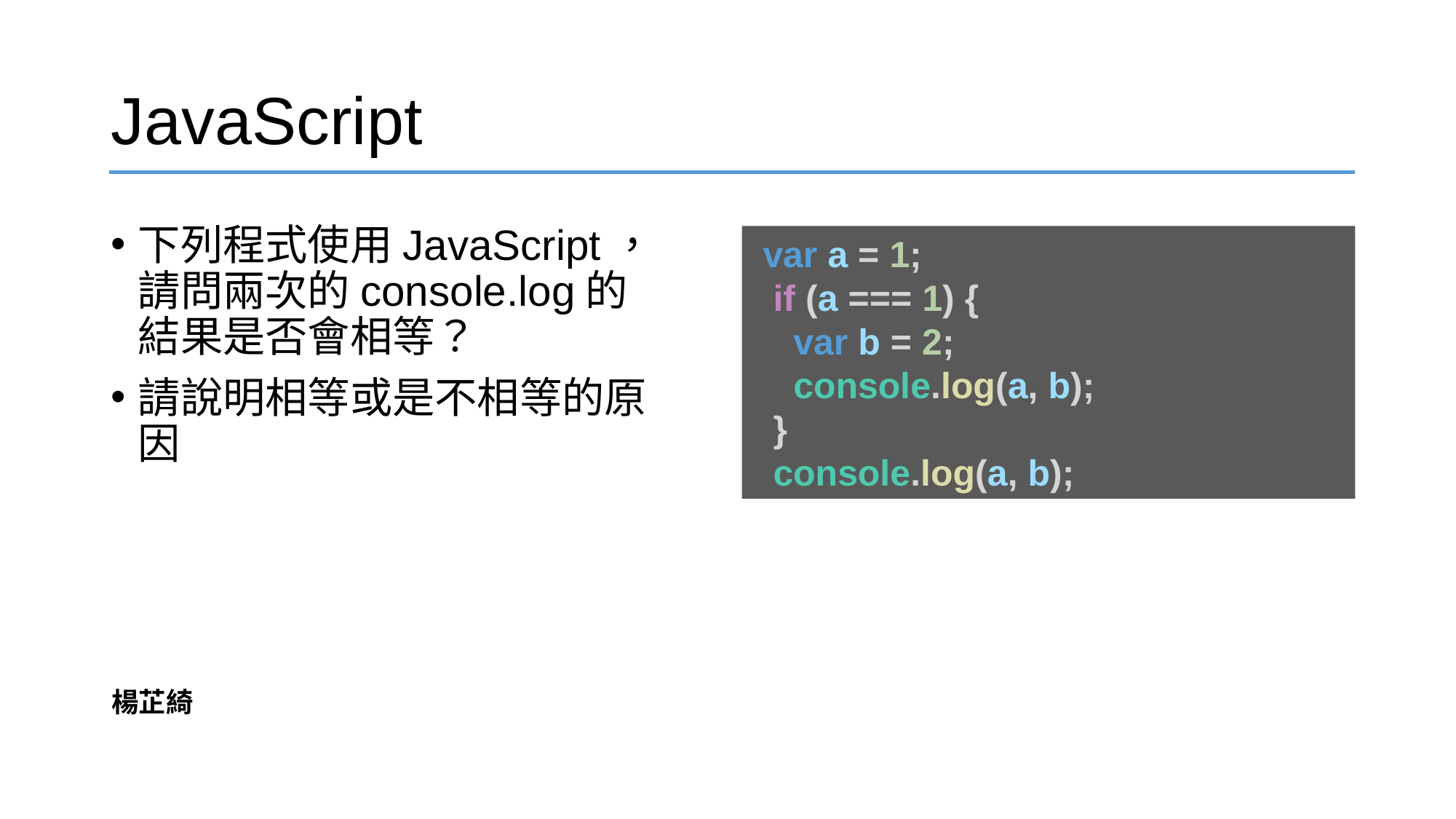

# JavaScript
下列程式使用JavaScript，請問兩次的console.log的結果是否會相等？
請說明相等或是不相等的原因

 var a = 1;
  if (a === 1) {
    var b = 2;
    console.log(a, b);
  }
  console.log(a, b);
楊芷綺